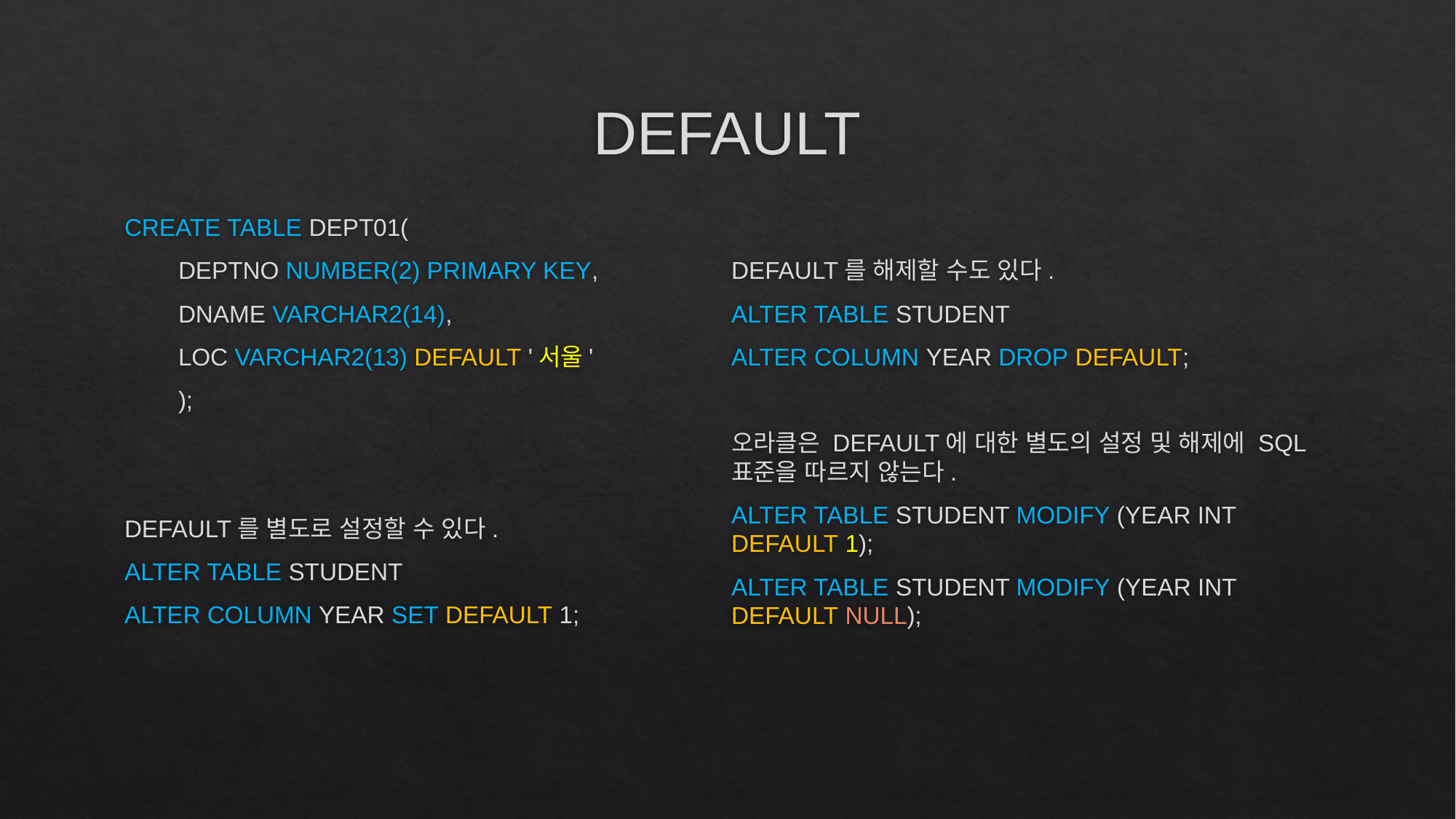

# DEFAULT
CREATE TABLE DEPT01(
        DEPTNO NUMBER(2) PRIMARY KEY,
        DNAME VARCHAR2(14),
        LOC VARCHAR2(13) DEFAULT '서울'
        );

DEFAULT를 별도로 설정할 수 있다.
ALTER TABLE STUDENT
ALTER COLUMN YEAR SET DEFAULT 1;

DEFAULT를 해제할 수도 있다.
ALTER TABLE STUDENT
ALTER COLUMN YEAR DROP DEFAULT;

오라클은 DEFAULT에 대한 별도의 설정 및 해제에 SQL 표준을 따르지 않는다.
ALTER TABLE STUDENT MODIFY (YEAR INT DEFAULT 1);
ALTER TABLE STUDENT MODIFY (YEAR INT DEFAULT NULL);